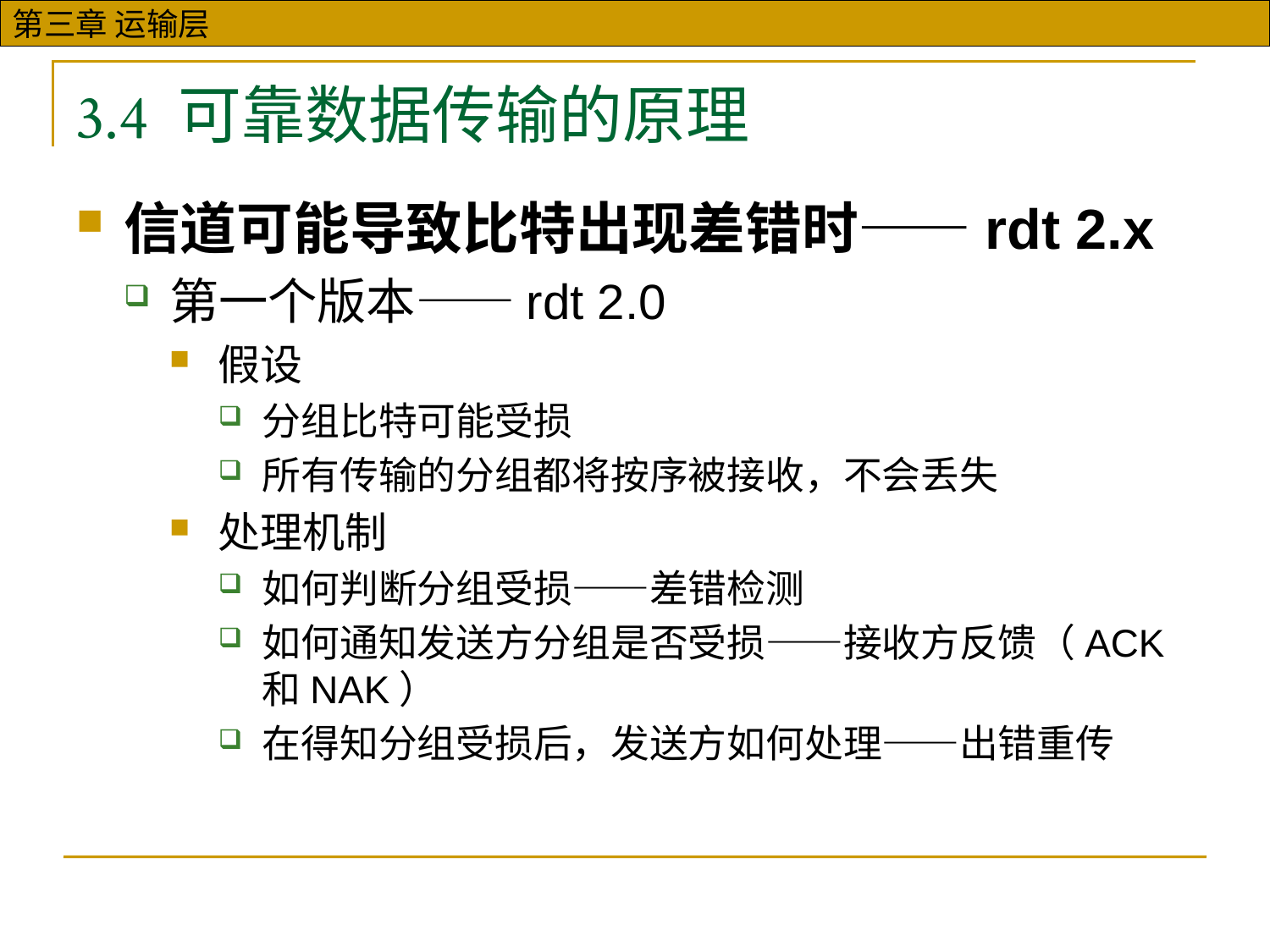

# 3.4 可靠数据传输的原理
信道可能导致比特出现差错时——rdt 2.x
第一个版本——rdt 2.0
假设
分组比特可能受损
所有传输的分组都将按序被接收，不会丢失
处理机制
如何判断分组受损——差错检测
如何通知发送方分组是否受损——接收方反馈（ACK和NAK）
在得知分组受损后，发送方如何处理——出错重传
33